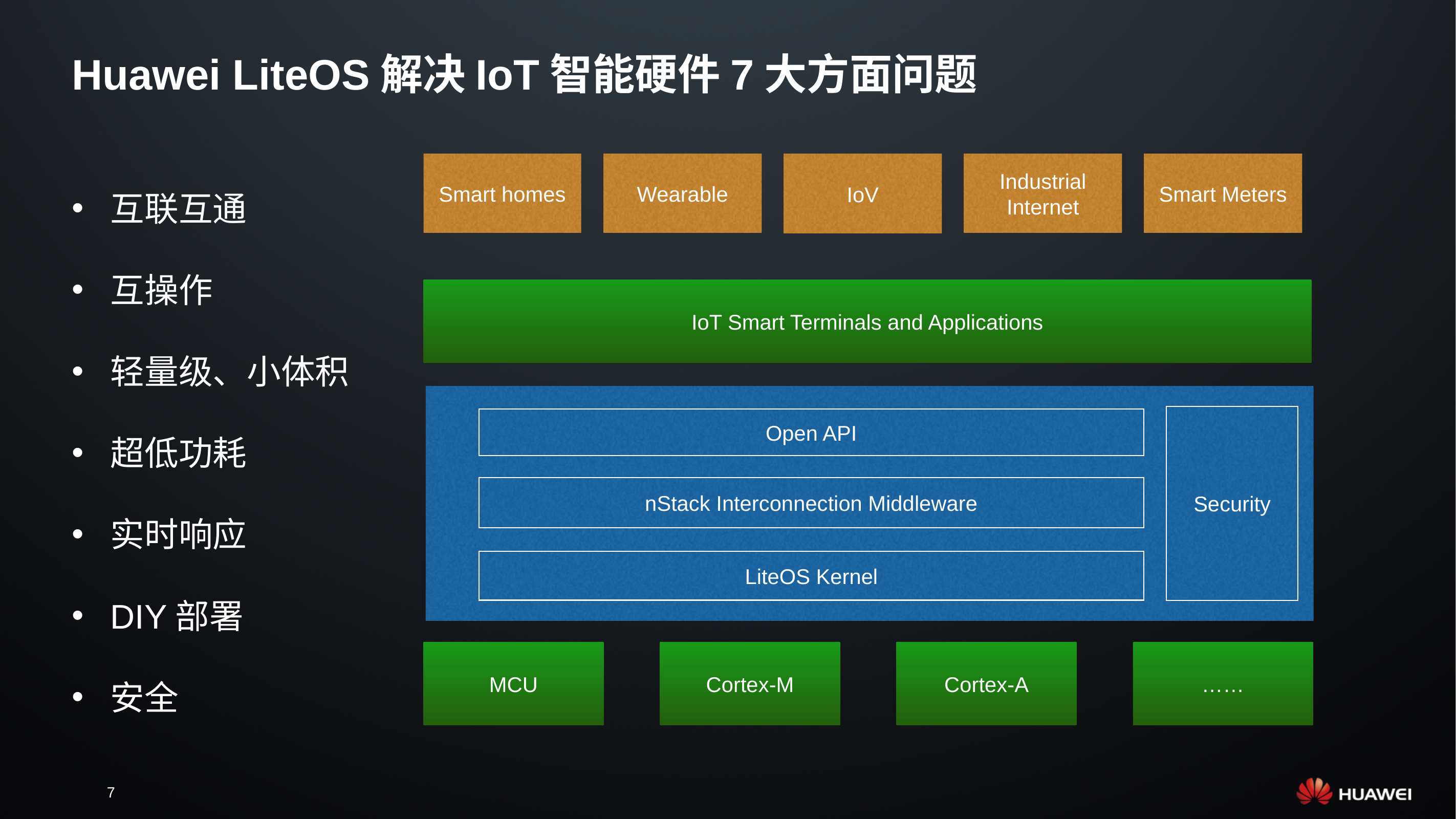

# Huawei LiteOS解决IoT智能硬件7大方面问题
互联互通
互操作
轻量级、小体积
超低功耗
实时响应
DIY部署
安全
Smart homes
Wearable
IoV
Industrial Internet
Smart Meters
IoT Smart Terminals and Applications

Security
Open API
nStack Interconnection Middleware
LiteOS Kernel
MCU
Cortex-M
Cortex-A
……